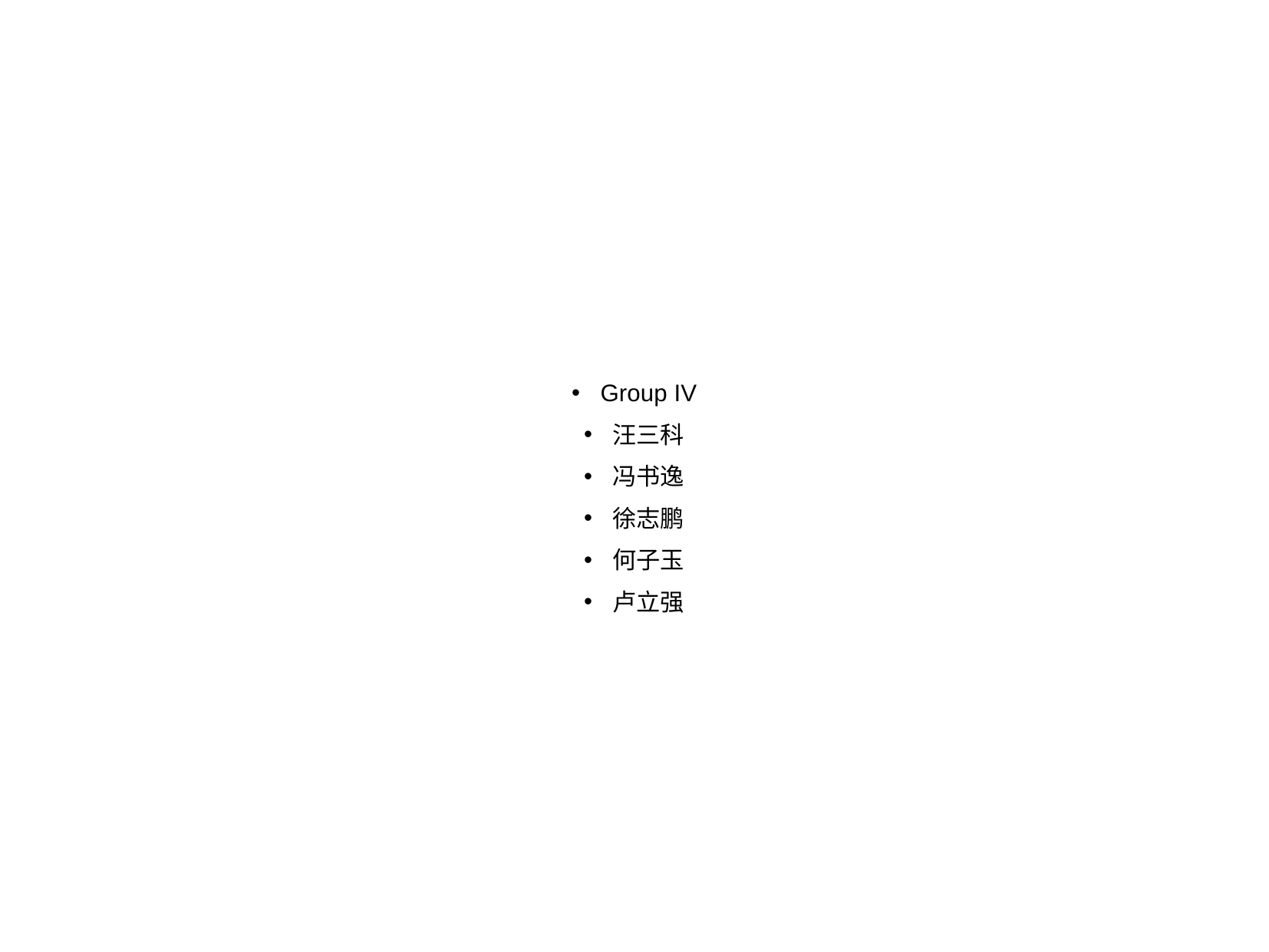

#
Group IV
汪三科
冯书逸
徐志鹏
何子玉
卢立强